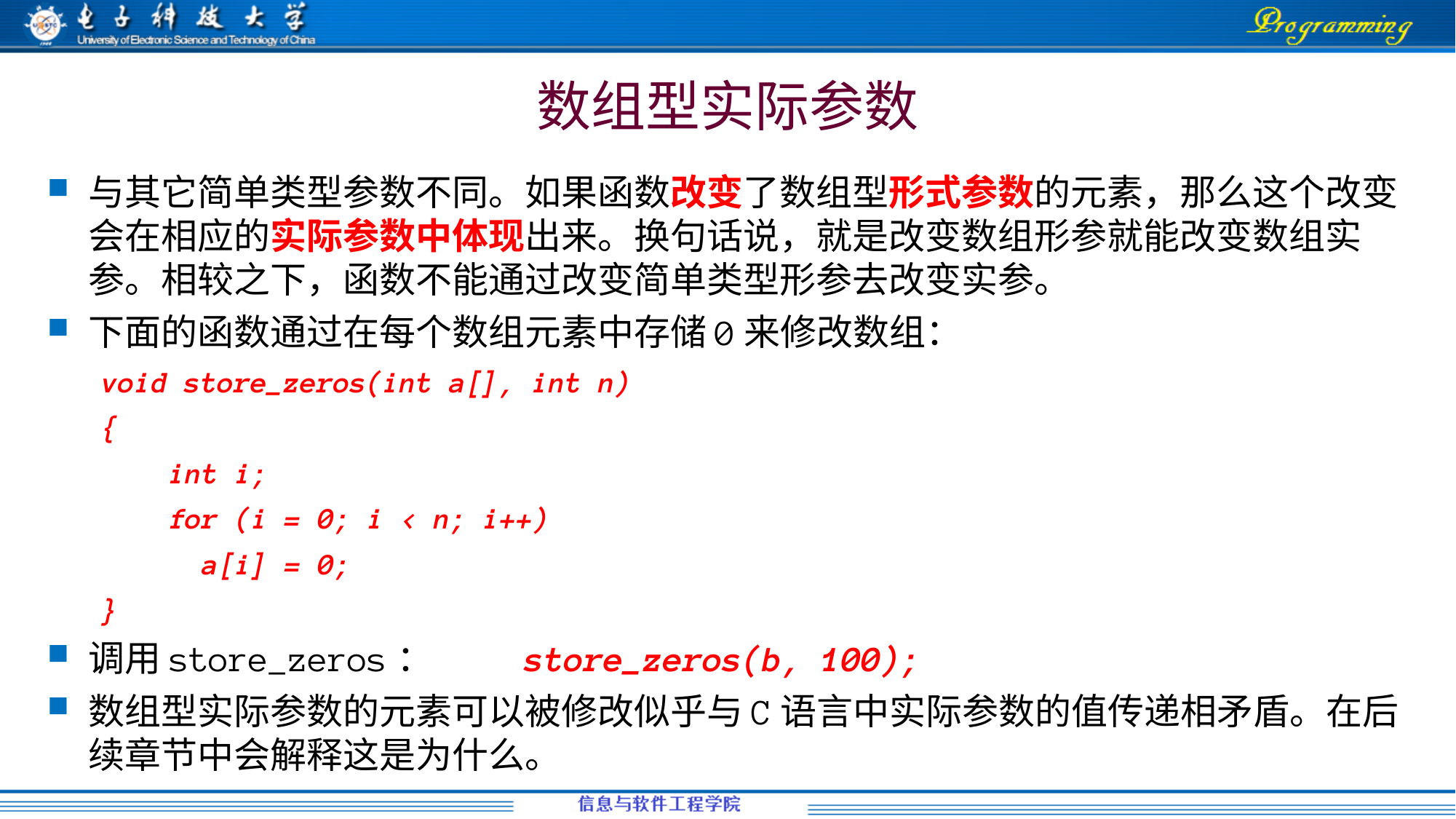

# 数组型实际参数
与其它简单类型参数不同。如果函数改变了数组型形式参数的元素，那么这个改变会在相应的实际参数中体现出来。换句话说，就是改变数组形参就能改变数组实参。相较之下，函数不能通过改变简单类型形参去改变实参。
下面的函数通过在每个数组元素中存储0来修改数组：
void store_zeros(int a[], int n)
{
	  int i;
	  for (i = 0; i < n; i++)
	    a[i] = 0;
}
调用store_zeros：	store_zeros(b, 100);
数组型实际参数的元素可以被修改似乎与C语言中实际参数的值传递相矛盾。在后续章节中会解释这是为什么。